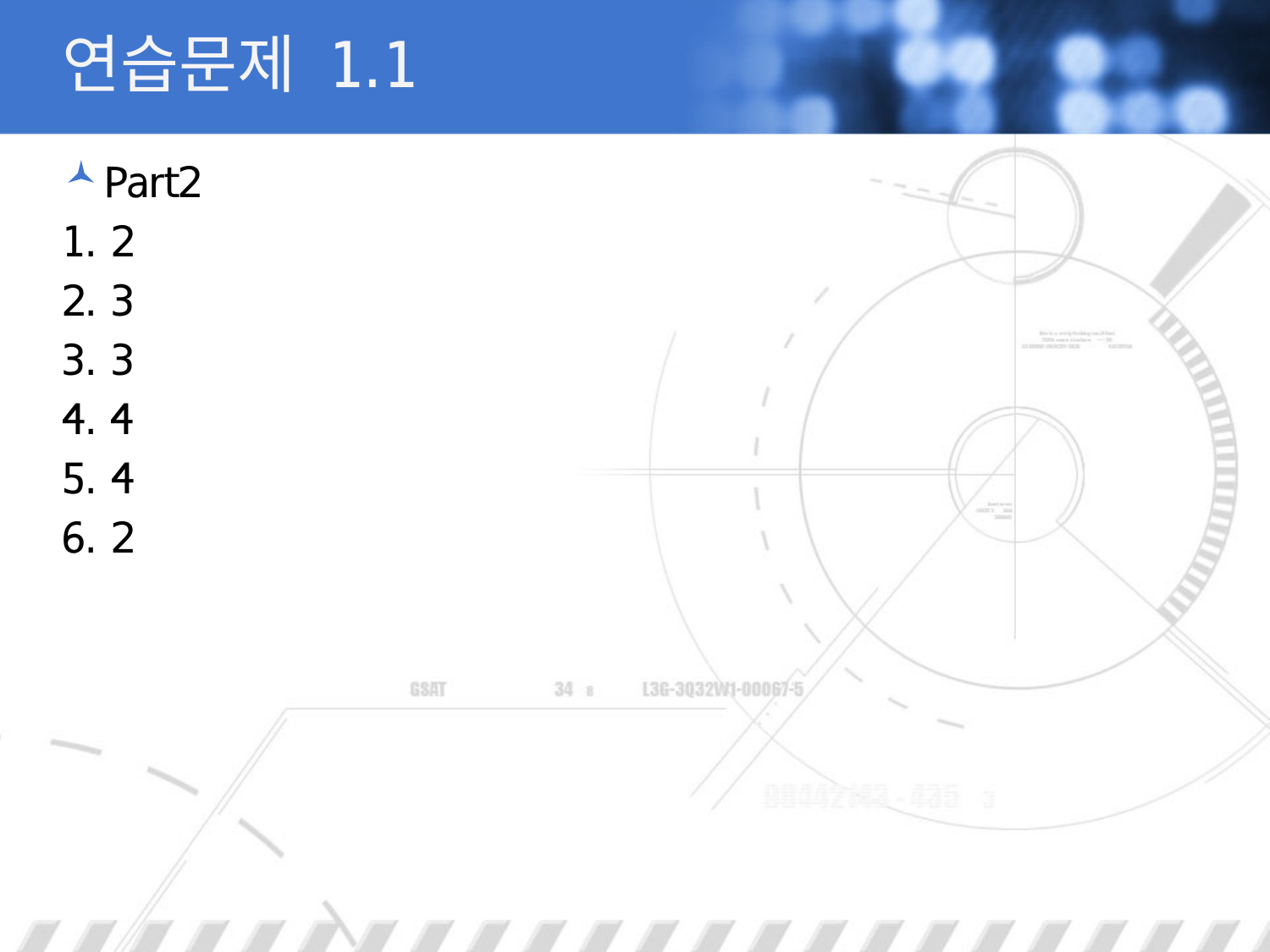

# 연습문제 1.1
Part2
1. 2
2. 3
3. 3
4. 4
5. 4
6. 2